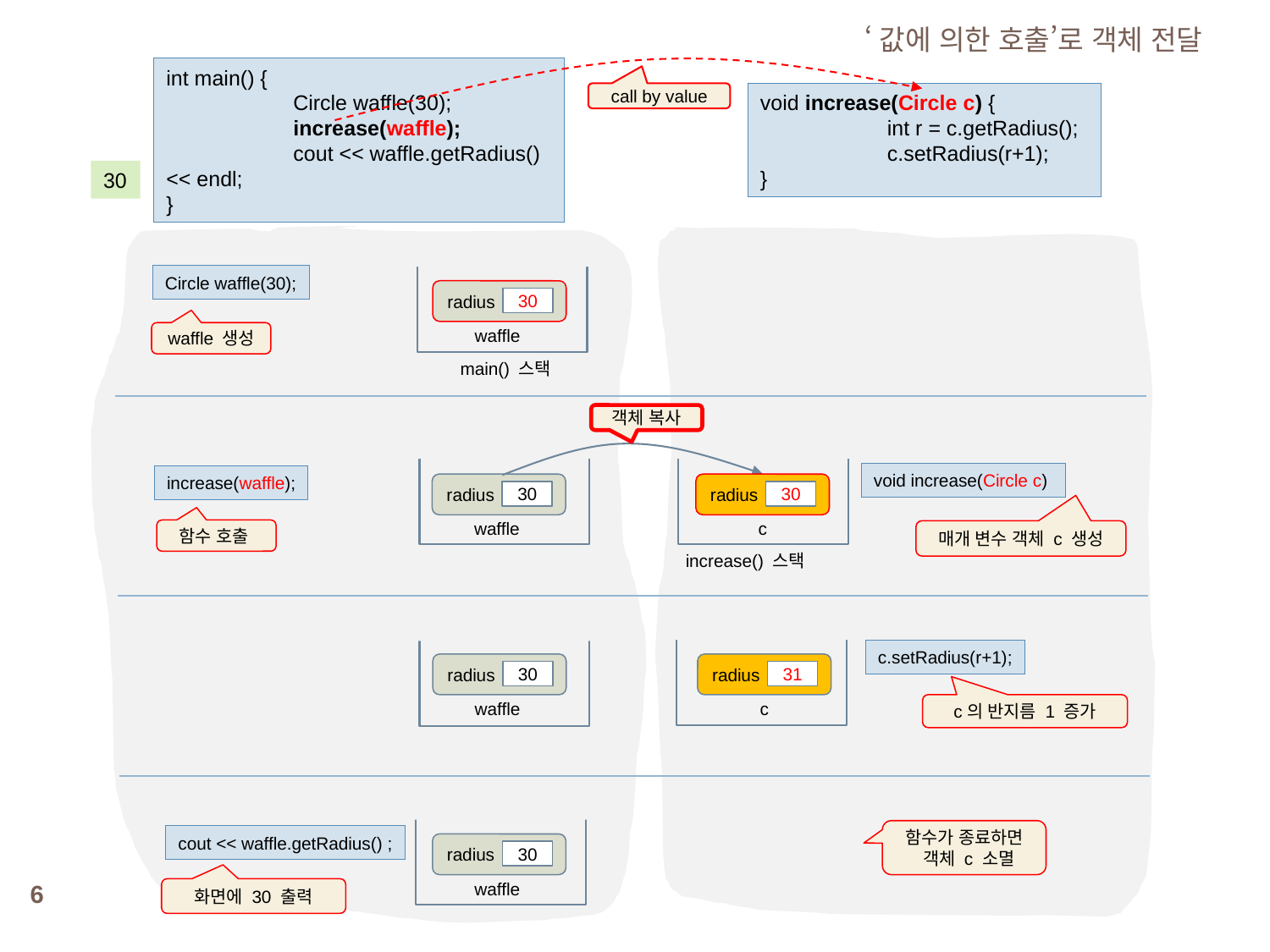

‘값에 의한 호출’로 객체 전달
int main() {
	Circle waffle(30);
	increase(waffle);
	cout << waffle.getRadius()  << endl;
}

call by value
void increase(Circle c) {
	int r = c.getRadius();
	c.setRadius(r+1);
}
30

Circle waffle(30);
radius
30
waffle
waffle 생성
main() 스택
객체 복사

void increase(Circle c)
increase(waffle);
radius
30
waffle
radius
30
c
함수 호출
매개 변수 객체 c 생성
increase() 스택

c.setRadius(r+1);
radius
30
waffle
radius
31
c
c의 반지름 1 증가

함수가 종료하면
 객체 c 소멸
cout << waffle.getRadius() ;
radius
30
waffle
6
화면에 30 출력